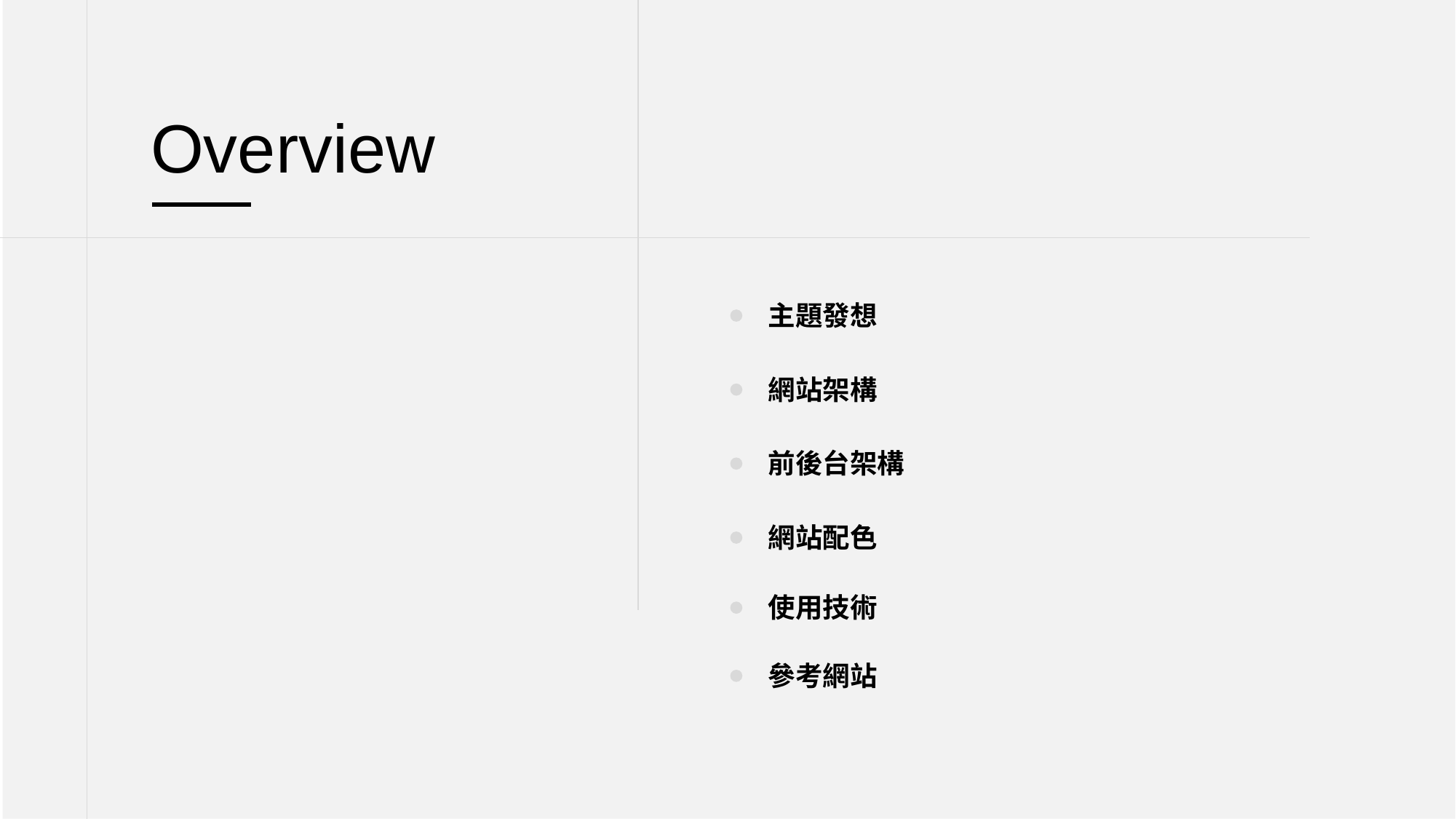

Overview
主題發想

網站架構

前後台架構

網站配色

使用技術

參考網站